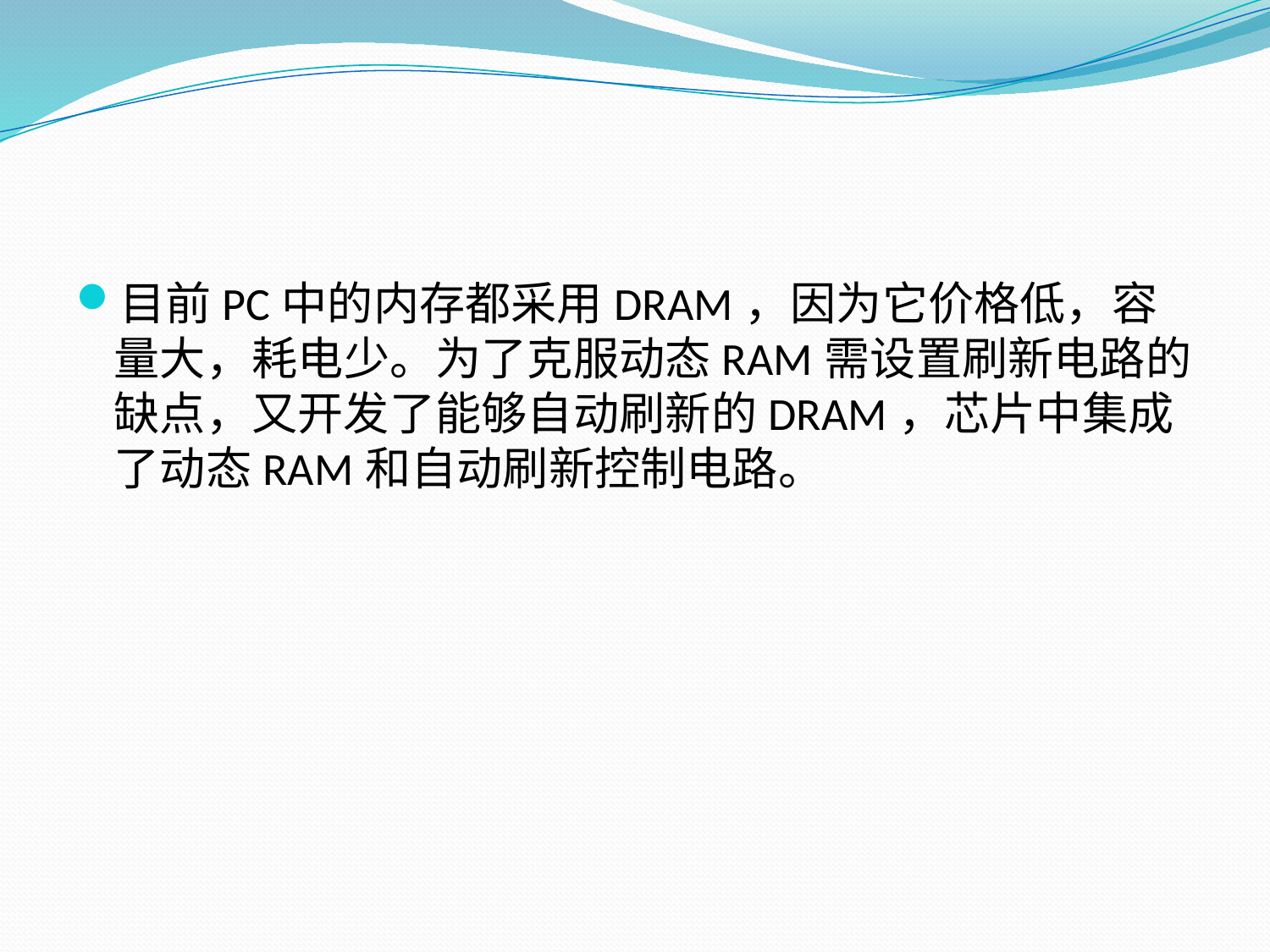

#
目前PC中的内存都采用DRAM，因为它价格低，容量大，耗电少。为了克服动态RAM需设置刷新电路的缺点，又开发了能够自动刷新的DRAM，芯片中集成了动态RAM和自动刷新控制电路。